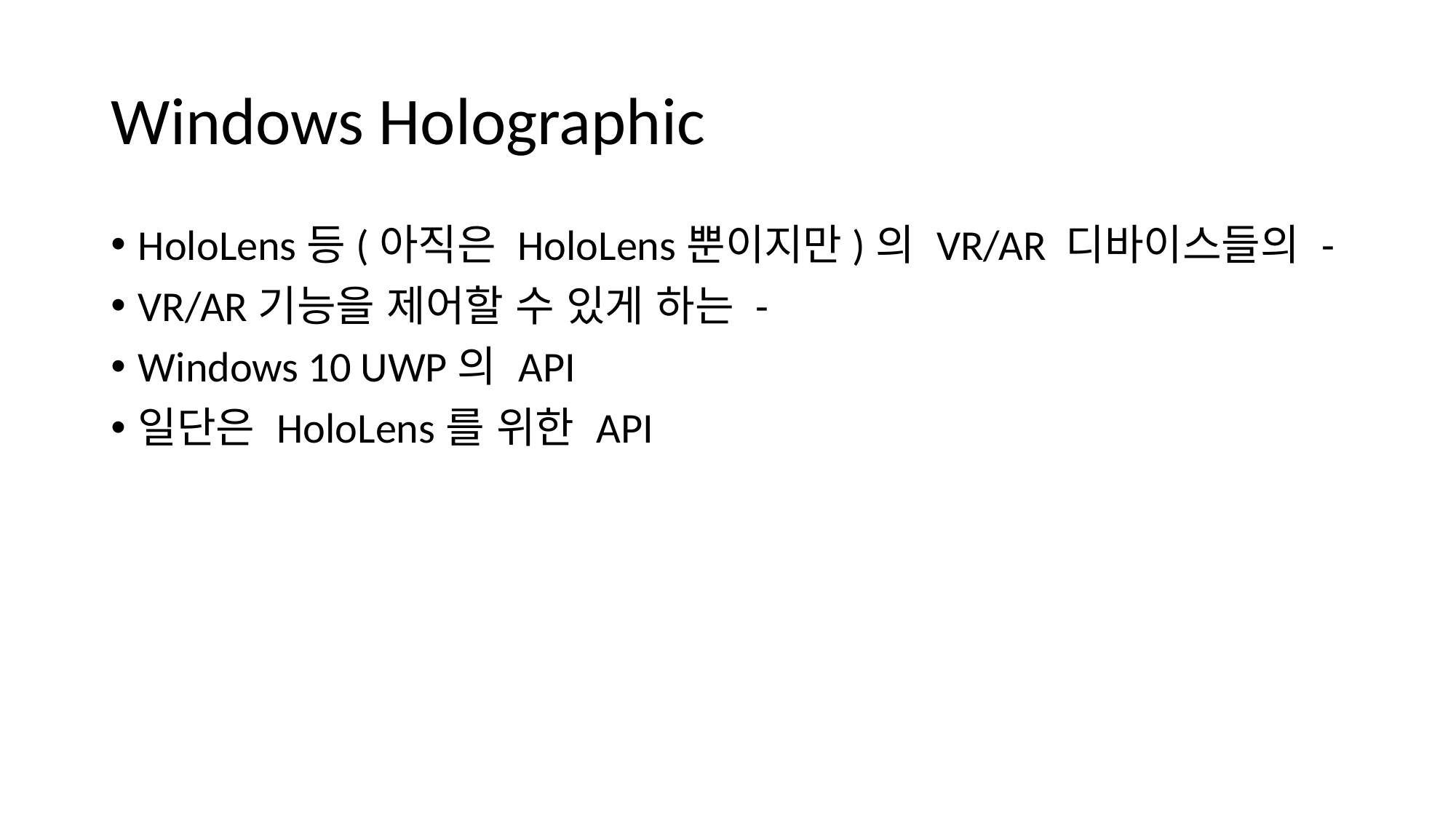

# Windows Holographic
HoloLens등(아직은 HoloLens뿐이지만)의 VR/AR 디바이스들의 -
VR/AR기능을 제어할 수 있게 하는 -
Windows 10 UWP의 API
일단은 HoloLens를 위한 API